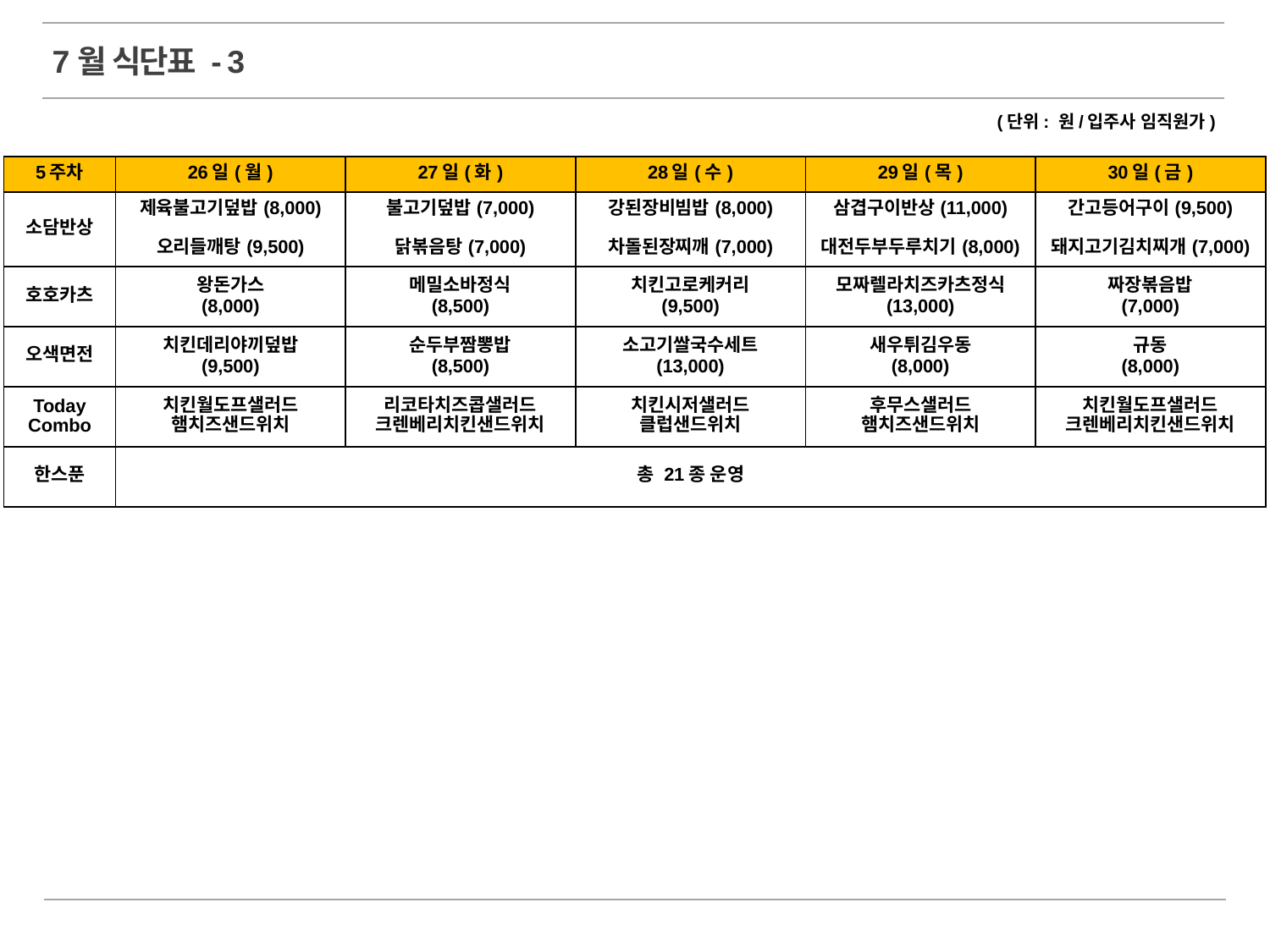

7월 식단표 - 3
(단위: 원/입주사 임직원가)
| 5주차 | 26일(월) | 27일(화) | 28일(수) | 29일(목) | 30일(금) |
| --- | --- | --- | --- | --- | --- |
| 소담반상 | 제육불고기덮밥(8,000) 오리들깨탕(9,500) | 불고기덮밥(7,000) 닭볶음탕(7,000) | 강된장비빔밥(8,000) 차돌된장찌깨(7,000) | 삼겹구이반상(11,000) 대전두부두루치기(8,000) | 간고등어구이(9,500) 돼지고기김치찌개(7,000) |
| 호호카츠 | 왕돈가스 (8,000) | 메밀소바정식 (8,500) | 치킨고로케커리 (9,500) | 모짜렐라치즈카츠정식 (13,000) | 짜장볶음밥 (7,000) |
| 오색면전 | 치킨데리야끼덮밥 (9,500) | 순두부짬뽕밥 (8,500) | 소고기쌀국수세트 (13,000) | 새우튀김우동 (8,000) | 규동 (8,000) |
| Today Combo | 치킨월도프샐러드 햄치즈샌드위치 | 리코타치즈콥샐러드 크렌베리치킨샌드위치 | 치킨시저샐러드 클럽샌드위치 | 후무스샐러드 햄치즈샌드위치 | 치킨월도프샐러드 크렌베리치킨샌드위치 |
| 한스푼 | 총 21종 운영 |  |  |  |  |